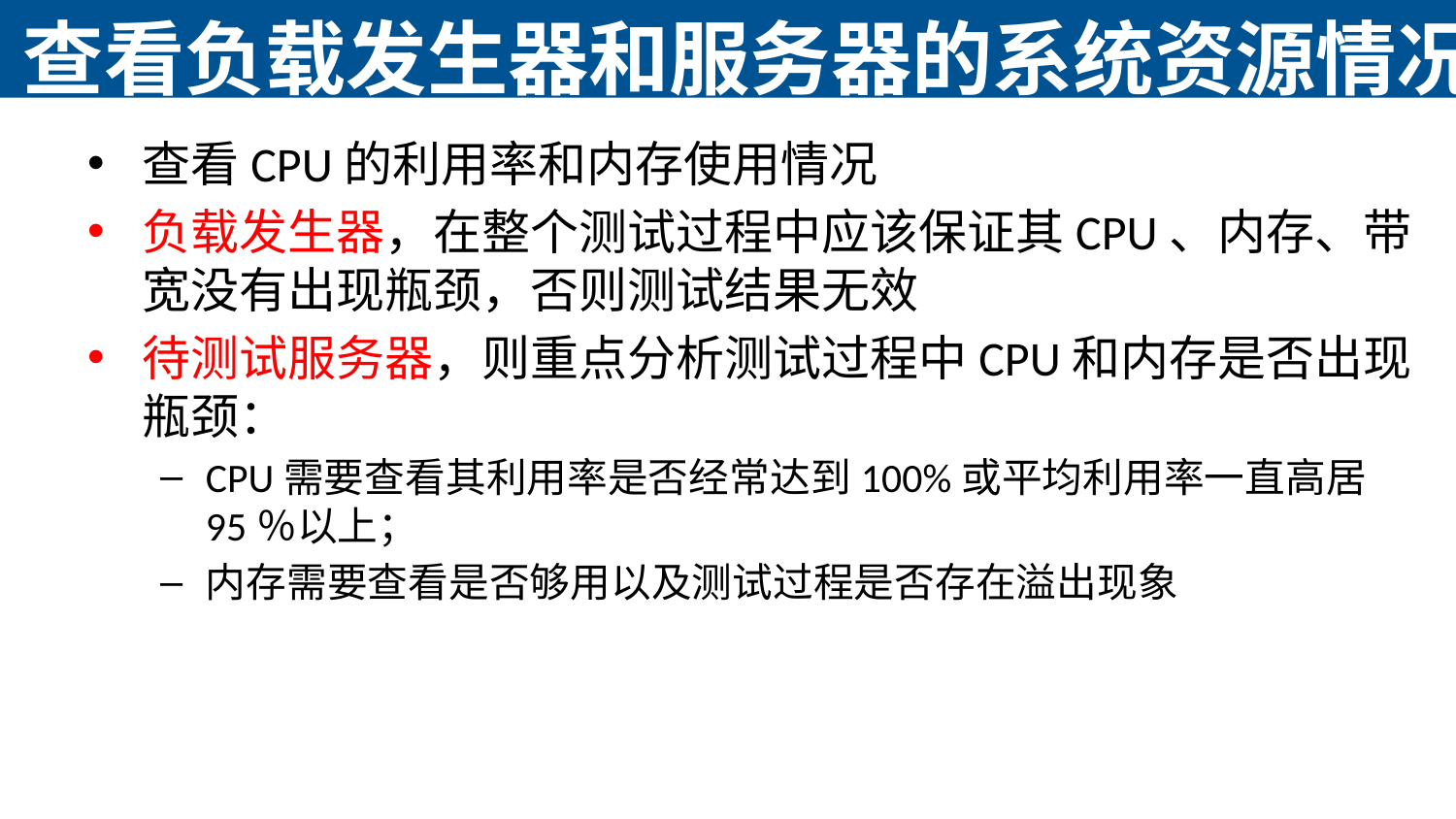

# 查看负载发生器和服务器的系统资源情况
查看CPU的利用率和内存使用情况
负载发生器，在整个测试过程中应该保证其CPU、内存、带宽没有出现瓶颈，否则测试结果无效
待测试服务器，则重点分析测试过程中CPU和内存是否出现瓶颈：
CPU需要查看其利用率是否经常达到100%或平均利用率一直高居95％以上；
内存需要查看是否够用以及测试过程是否存在溢出现象